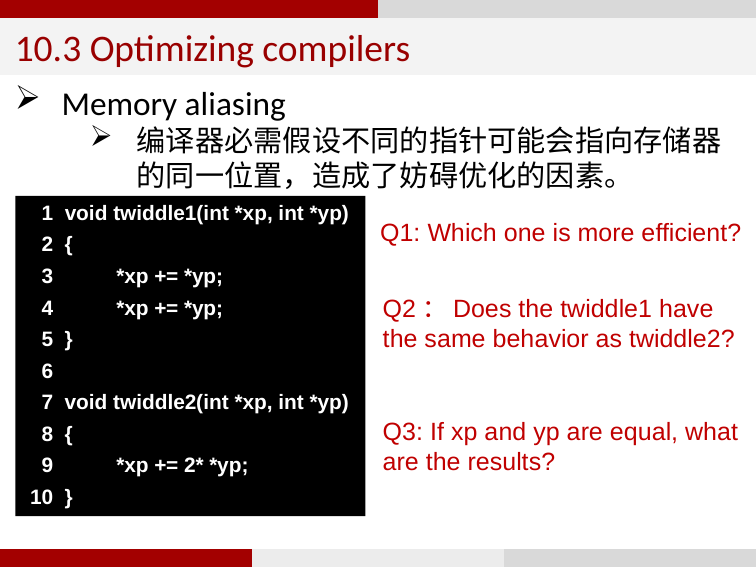

10.3 Optimizing compilers
Memory aliasing
编译器必需假设不同的指针可能会指向存储器的同一位置，造成了妨碍优化的因素。

  1  void twiddle1(int *xp, int *yp)
  2  {
  3           *xp += *yp;
  4           *xp += *yp;
  5  }
  6
  7  void twiddle2(int *xp, int *yp)
  8  {
  9           *xp += 2* *yp;
10  }
Q1: Which one is more efficient?
Q2：Does the twiddle1 have the same behavior as twiddle2?
Q3: If xp and yp are equal, what are the results?

18